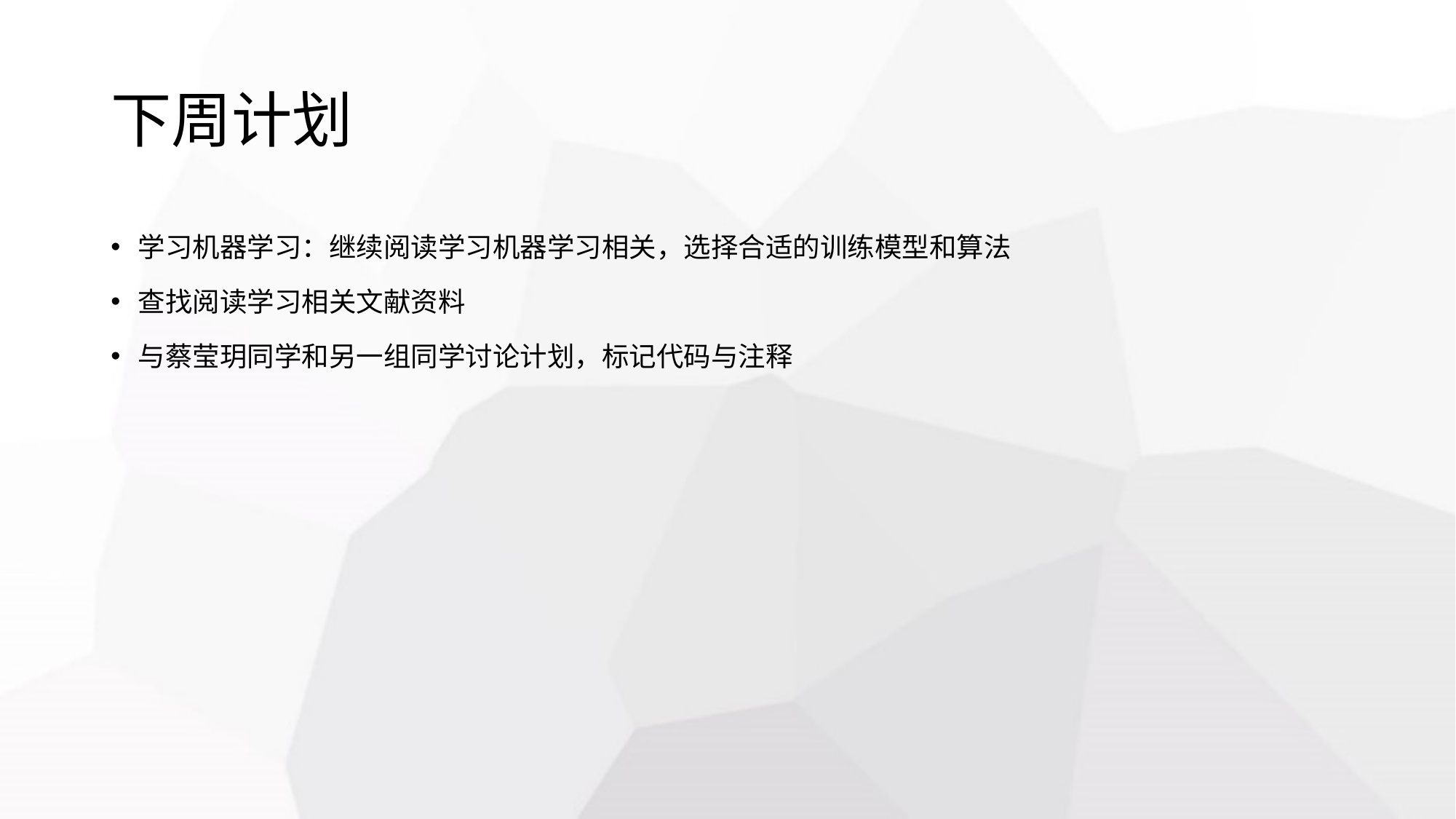

# 下周计划
学习机器学习：继续阅读学习机器学习相关，选择合适的训练模型和算法
查找阅读学习相关文献资料
与蔡莹玥同学和另一组同学讨论计划，标记代码与注释